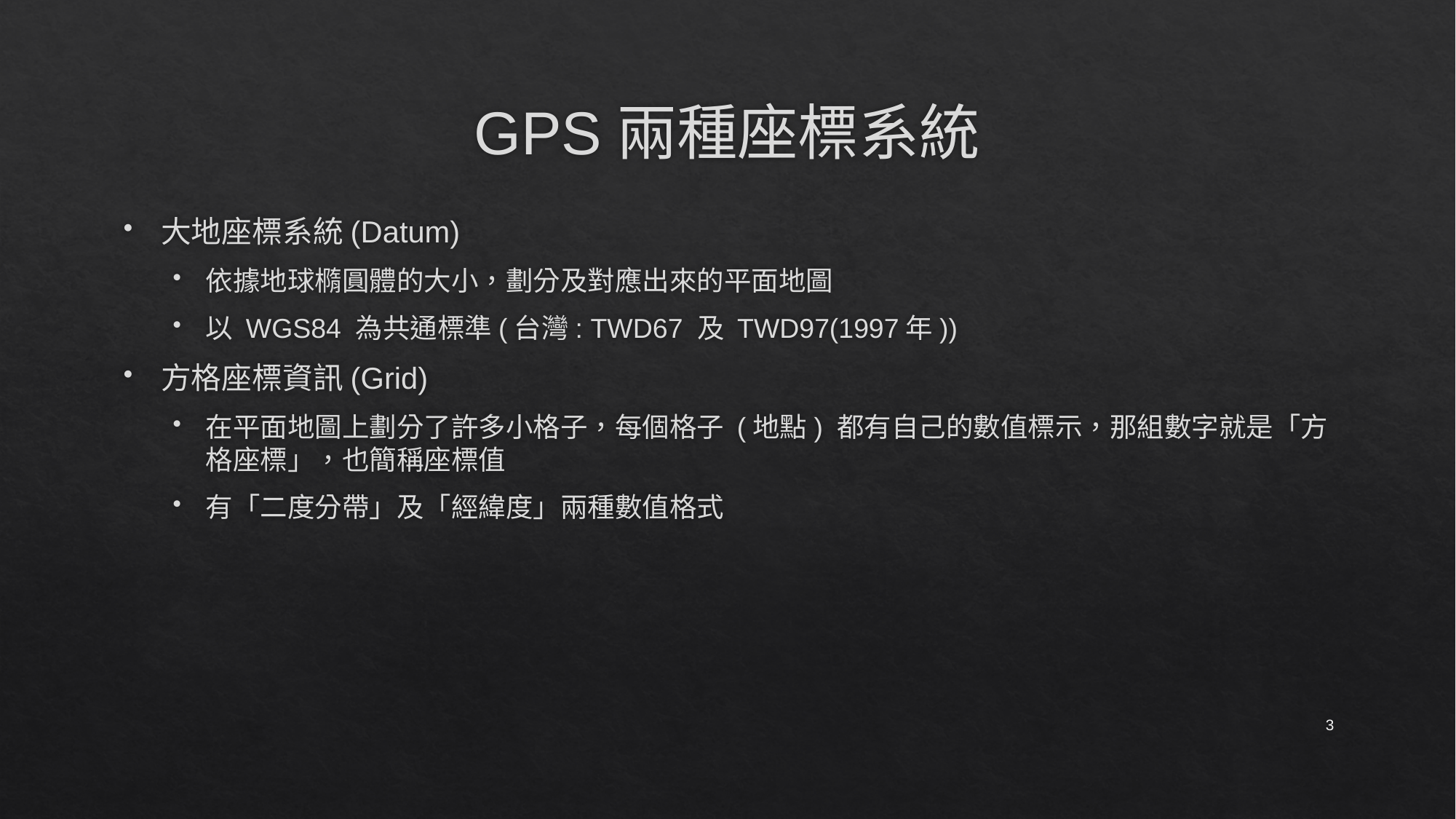

# GPS兩種座標系統
大地座標系統(Datum)
依據地球橢圓體的大小，劃分及對應出來的平面地圖
以 WGS84 為共通標準(台灣: TWD67 及 TWD97(1997年))
方格座標資訊(Grid)
在平面地圖上劃分了許多小格子，每個格子 (地點) 都有自己的數值標示，那組數字就是「方格座標」，也簡稱座標值
有「二度分帶」及「經緯度」兩種數值格式
3